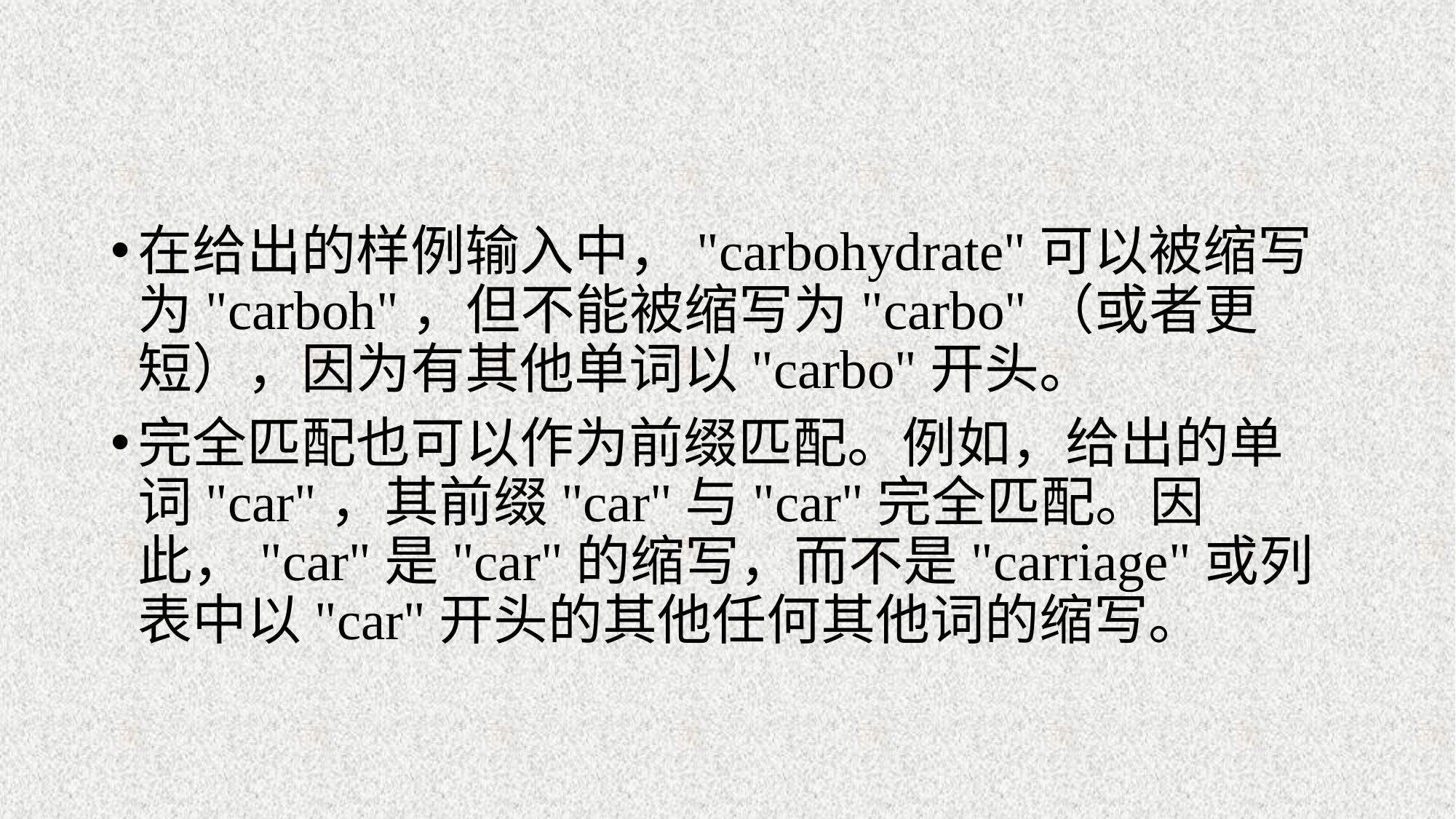

#
在给出的样例输入中，"carbohydrate"可以被缩写为"carboh"，但不能被缩写为"carbo"（或者更短），因为有其他单词以"carbo"开头。
完全匹配也可以作为前缀匹配。例如，给出的单词"car"，其前缀"car"与"car"完全匹配。因此，"car"是"car"的缩写，而不是"carriage"或列表中以"car"开头的其他任何其他词的缩写。